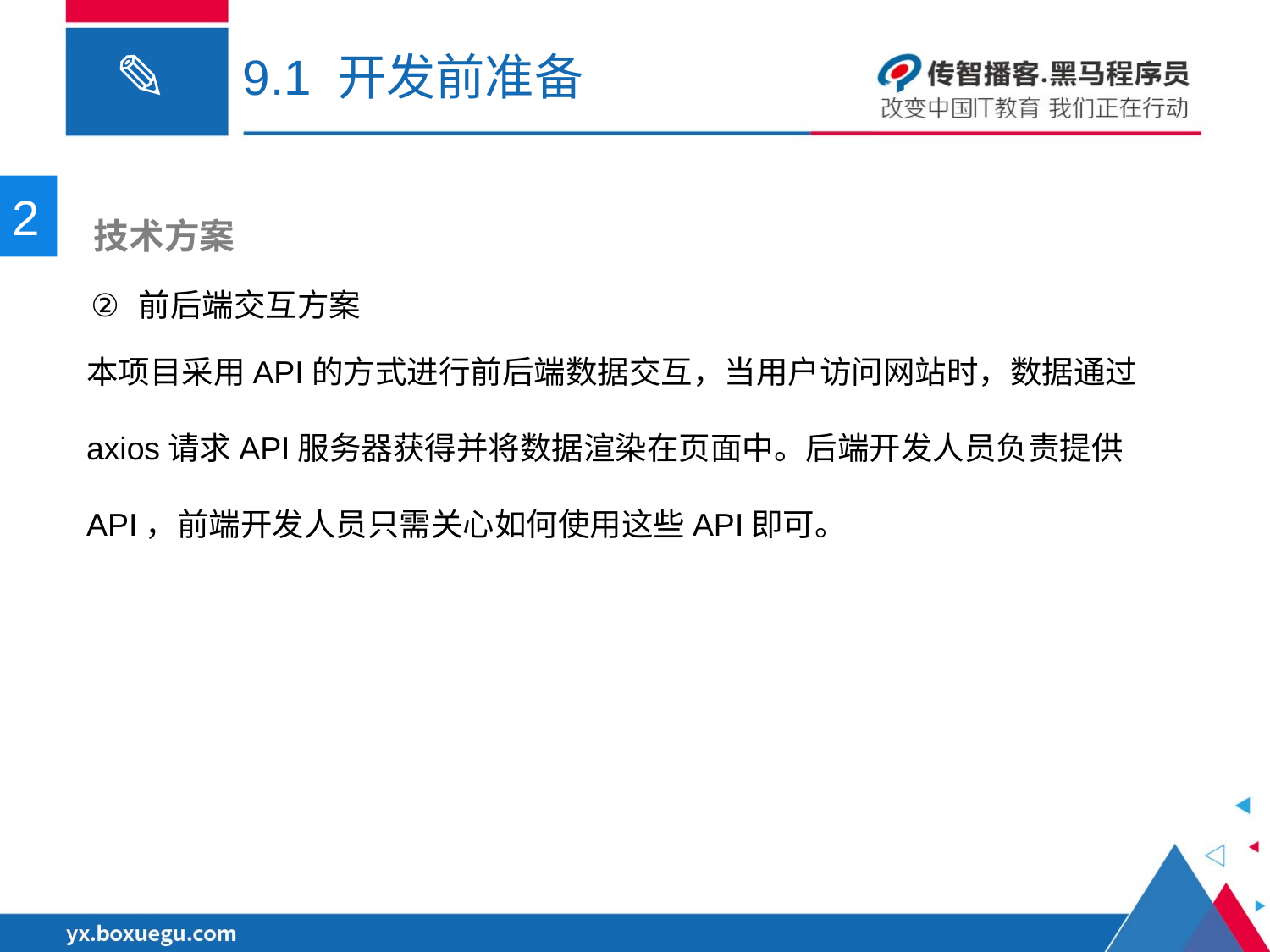

# 9.1 开发前准备

2
  技术方案
前后端交互方案
本项目采用API的方式进行前后端数据交互，当用户访问网站时，数据通过axios请求API服务器获得并将数据渲染在页面中。后端开发人员负责提供API，前端开发人员只需关心如何使用这些API即可。